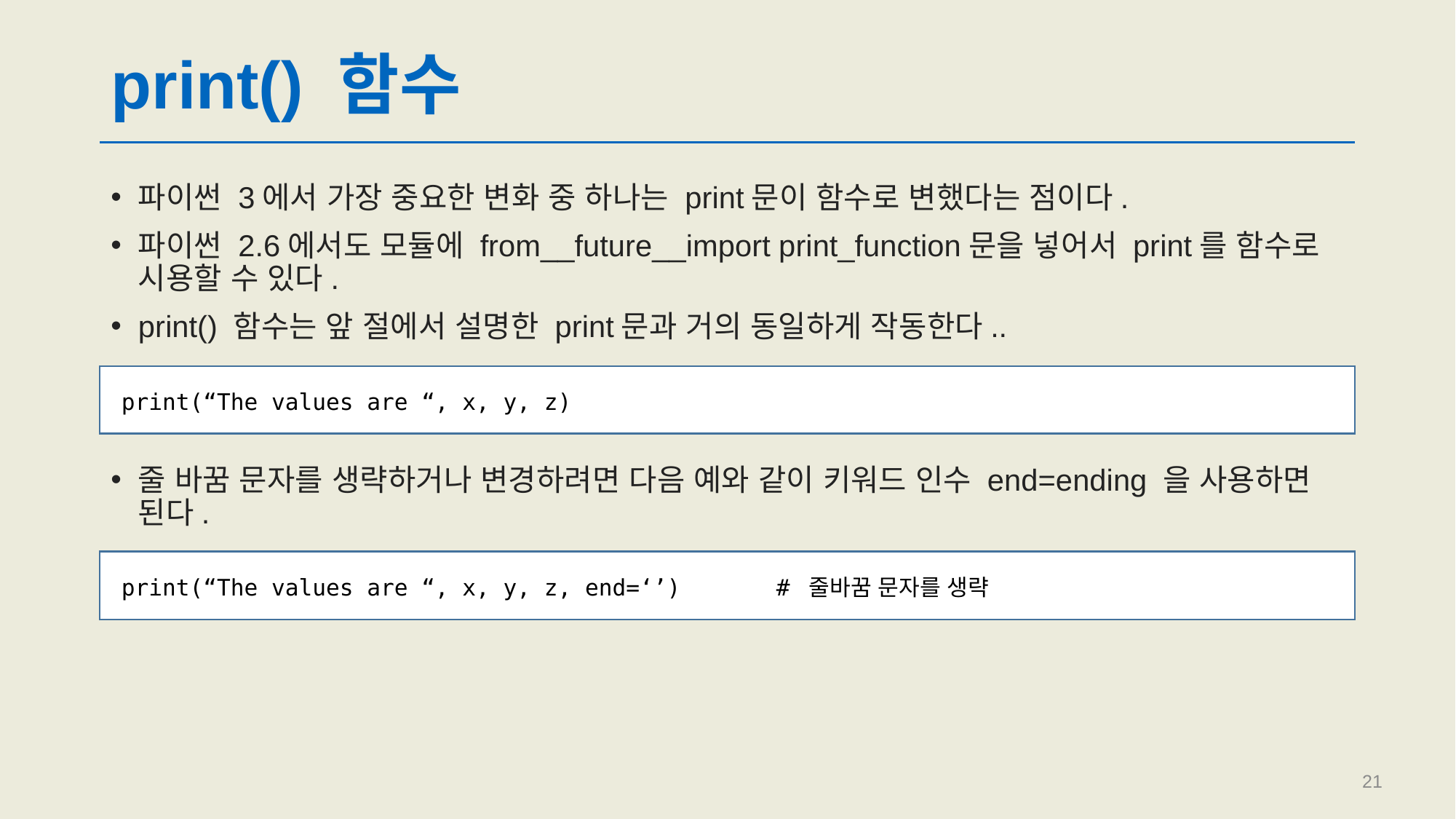

# print() 함수
파이썬 3에서 가장 중요한 변화 중 하나는 print문이 함수로 변했다는 점이다.
파이썬 2.6에서도 모듈에 from__future__import print_function문을 넣어서 print를 함수로 시용할 수 있다.
print() 함수는 앞 절에서 설명한 print문과 거의 동일하게 작동한다..
print(“The values are “, x, y, z)
줄 바꿈 문자를 생략하거나 변경하려면 다음 예와 같이 키워드 인수 end=ending 을 사용하면 된다.
print(“The values are “, x, y, z, end=‘’)	# 줄바꿈 문자를 생략
21